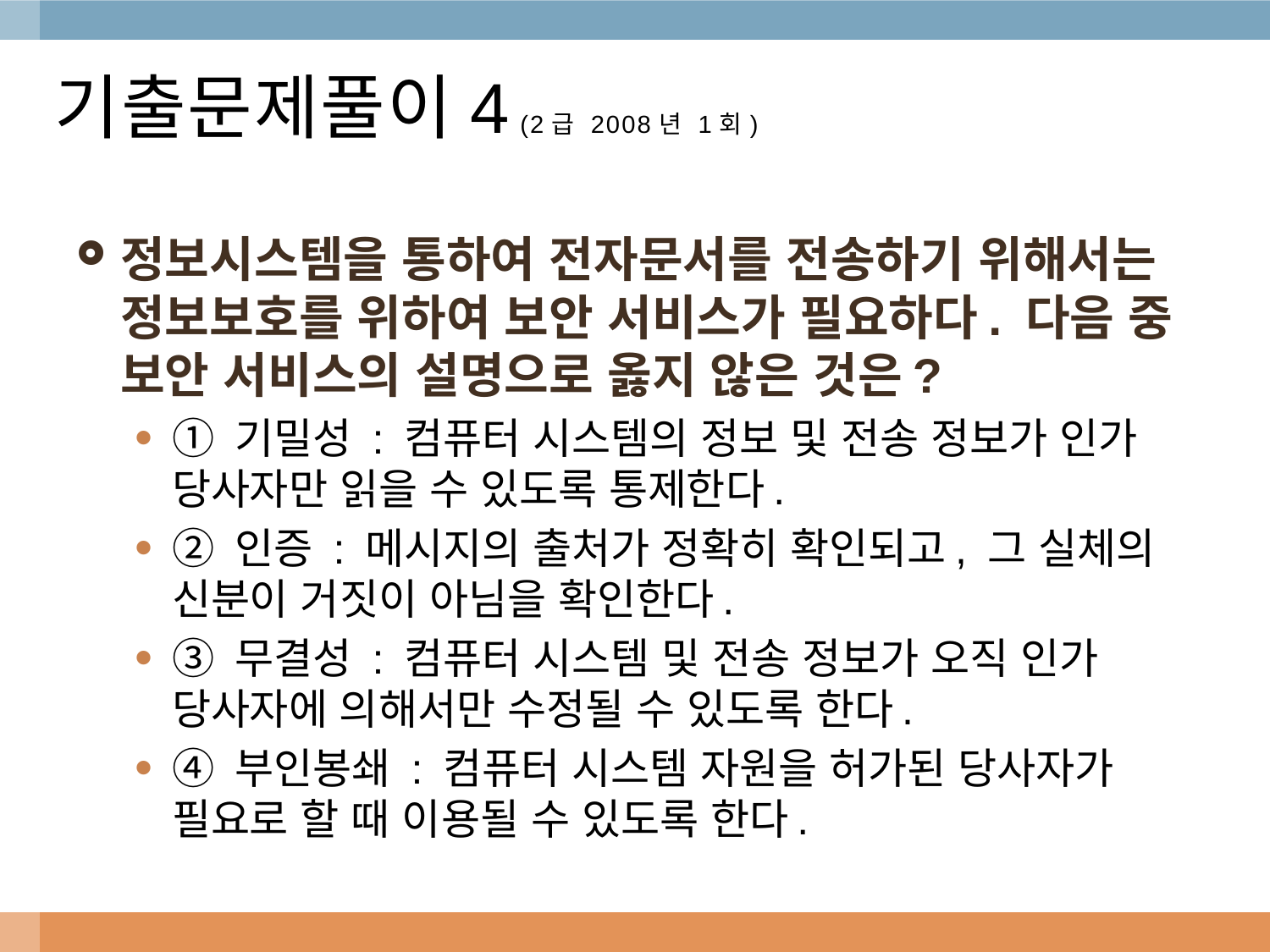

# 기출문제풀이4 (2급 2008년 1회)
정보시스템을 통하여 전자문서를 전송하기 위해서는 정보보호를 위하여 보안 서비스가 필요하다. 다음 중 보안 서비스의 설명으로 옳지 않은 것은?
① 기밀성 : 컴퓨터 시스템의 정보 및 전송 정보가 인가 당사자만 읽을 수 있도록 통제한다.
② 인증 : 메시지의 출처가 정확히 확인되고, 그 실체의 신분이 거짓이 아님을 확인한다.
③ 무결성 : 컴퓨터 시스템 및 전송 정보가 오직 인가 당사자에 의해서만 수정될 수 있도록 한다.
④ 부인봉쇄 : 컴퓨터 시스템 자원을 허가된 당사자가 필요로 할 때 이용될 수 있도록 한다.